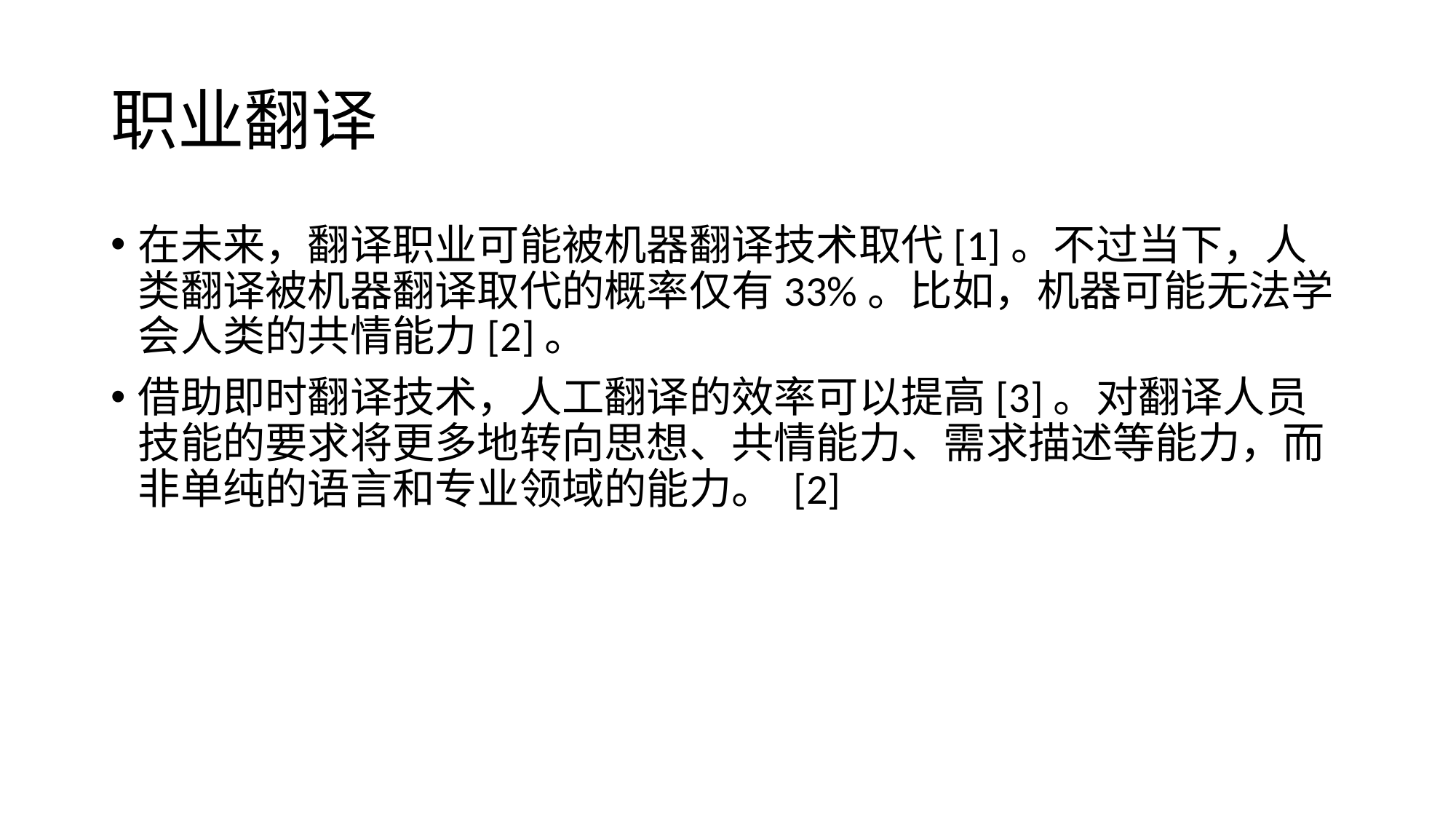

# 职业翻译
在未来，翻译职业可能被机器翻译技术取代[1]。不过当下，人类翻译被机器翻译取代的概率仅有33%。比如，机器可能无法学会人类的共情能力[2]。
借助即时翻译技术，人工翻译的效率可以提高[3]。对翻译人员技能的要求将更多地转向思想、共情能力、需求描述等能力，而非单纯的语言和专业领域的能力。 [2]